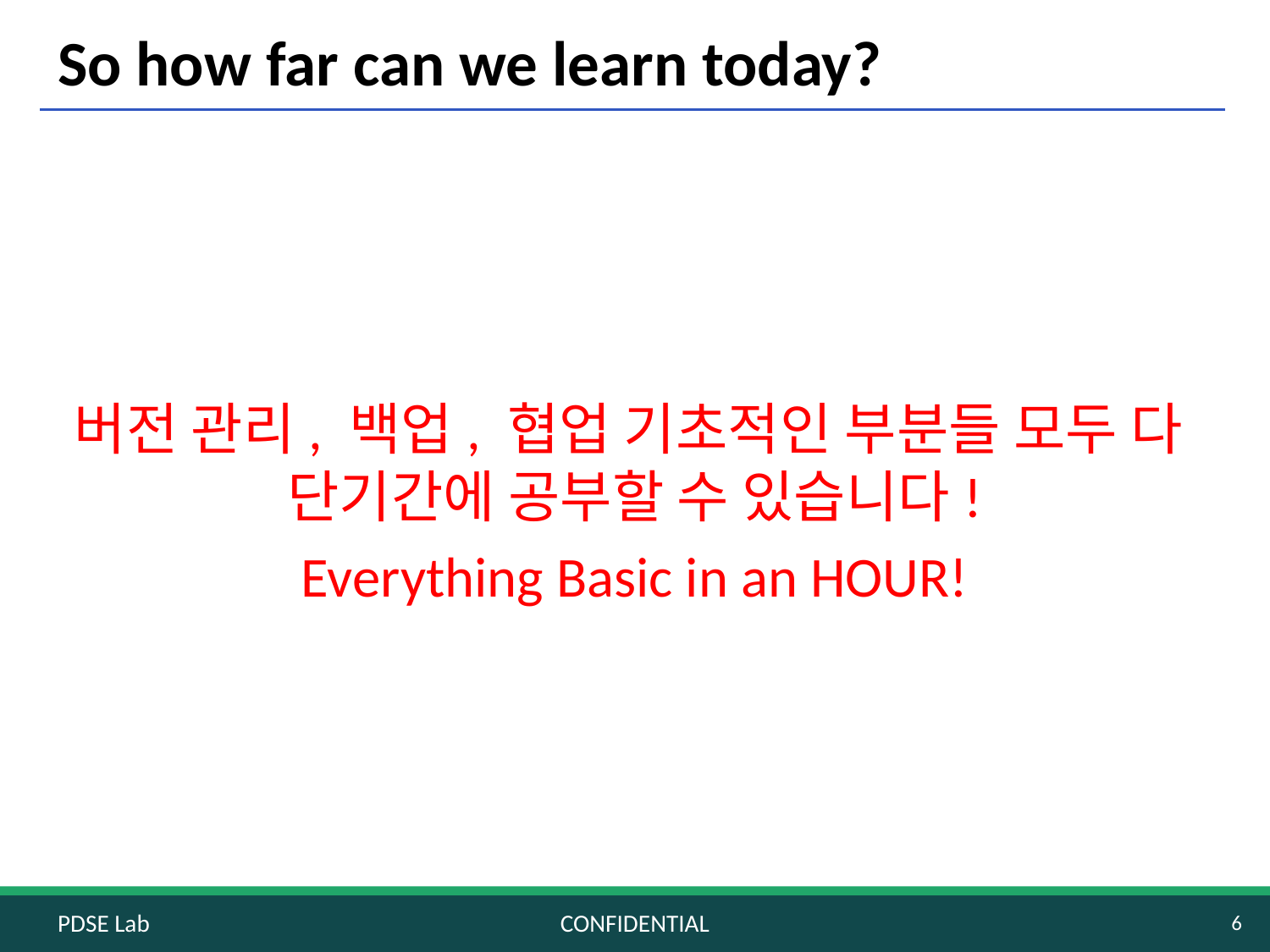

# So how far can we learn today?

버전 관리, 백업, 협업 기초적인 부분들 모두 다  단기간에 공부할 수 있습니다!
Everything Basic in an HOUR!

PDSE Lab
CONFIDENTIAL
6